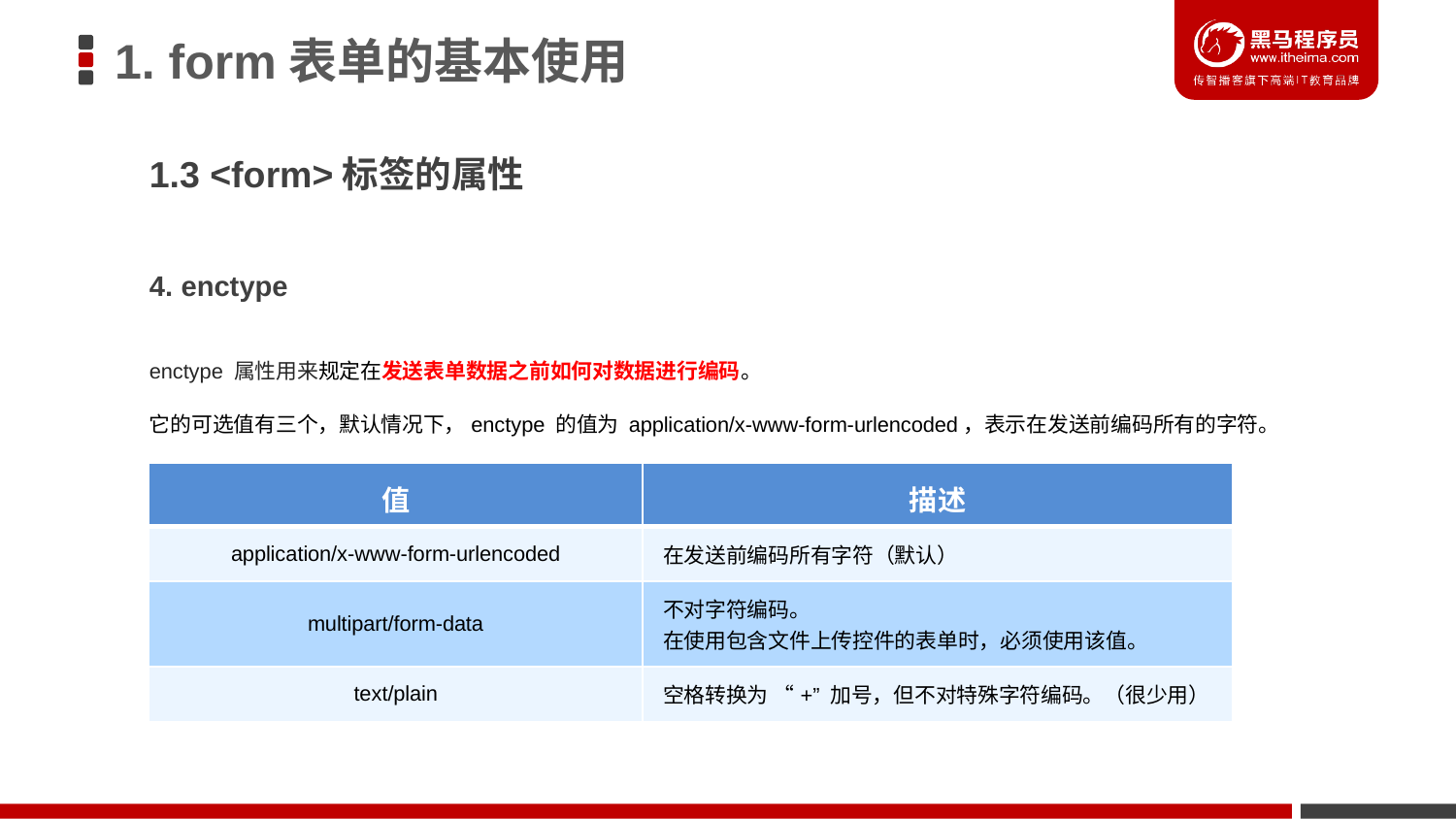

# 1. form表单的基本使用
1.3 <form>标签的属性
4. enctype
enctype 属性用来规定在发送表单数据之前如何对数据进行编码。
它的可选值有三个，默认情况下，enctype 的值为 application/x-www-form-urlencoded，表示在发送前编码所有的字符。

| 值 | 描述 |
| --- | --- |
| application/x-www-form-urlencoded | 在发送前编码所有字符（默认） |
| multipart/form-data | 不对字符编码。 在使用包含文件上传控件的表单时，必须使用该值。 |
| text/plain | 空格转换为 “+” 加号，但不对特殊字符编码。（很少用） |